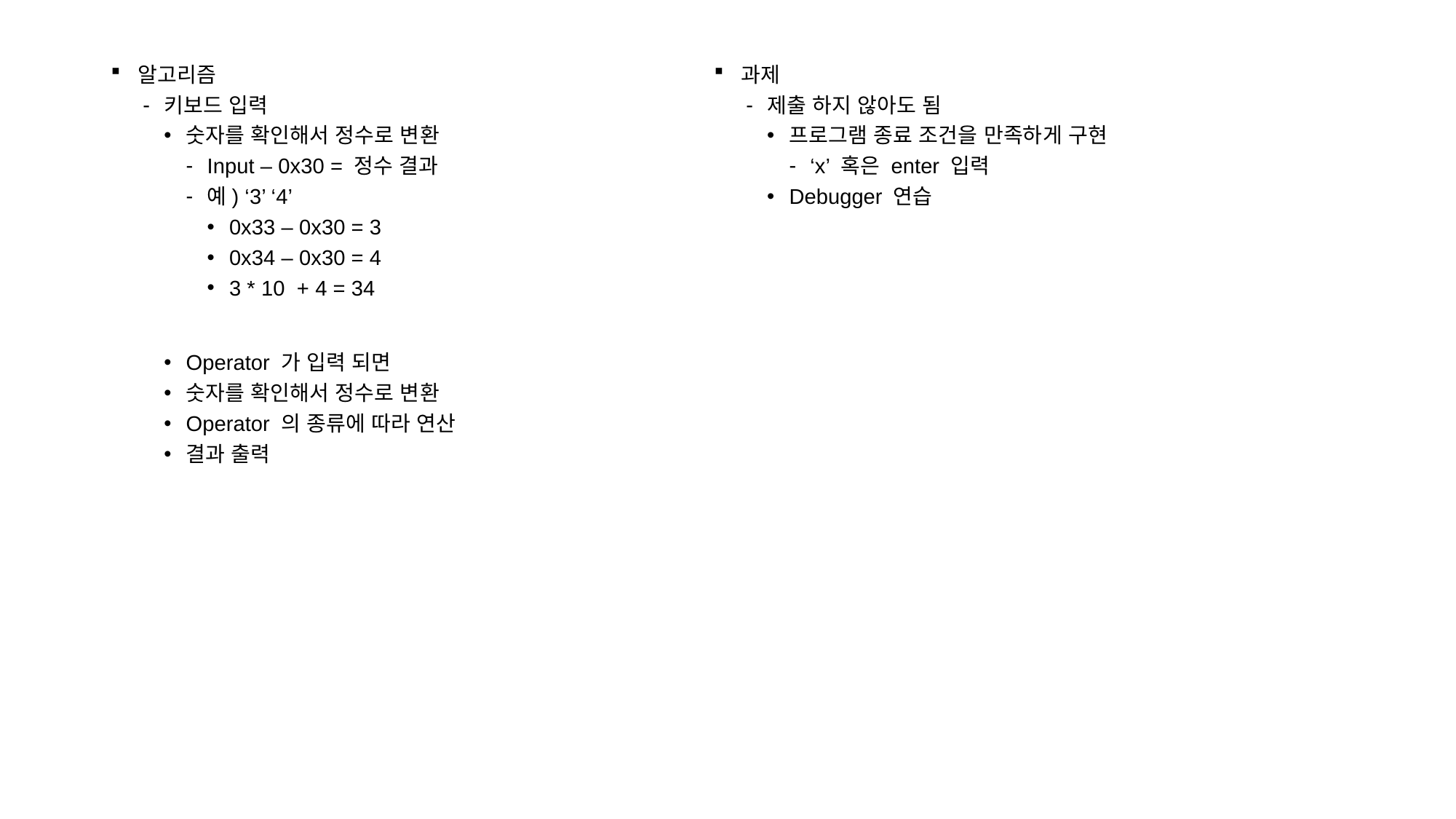

알고리즘
키보드 입력
숫자를 확인해서 정수로 변환
Input – 0x30 = 정수 결과
예) ‘3’ ‘4’
0x33 – 0x30 = 3
0x34 – 0x30 = 4
3 * 10  + 4 = 34

Operator 가 입력 되면
숫자를 확인해서 정수로 변환
Operator 의 종류에 따라 연산
결과 출력

과제
제출 하지 않아도 됨
프로그램 종료 조건을 만족하게 구현
‘x’ 혹은 enter 입력
Debugger 연습